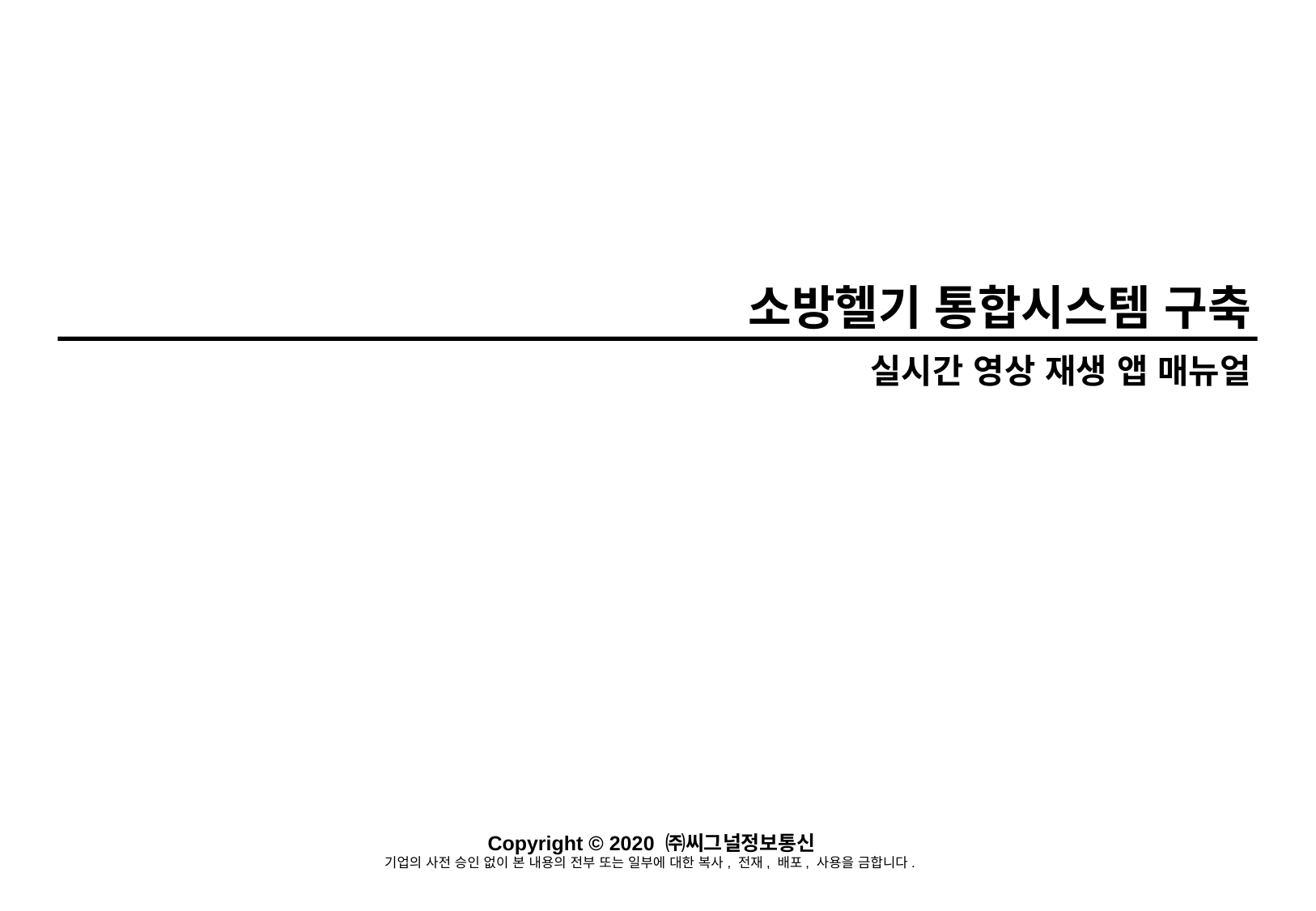

소방헬기 통합시스템 구축

실시간 영상 재생 앱 매뉴얼
Copyright © 2020 ㈜씨그널정보통신
기업의 사전 승인 없이 본 내용의 전부 또는 일부에 대한 복사, 전재, 배포, 사용을 금합니다.